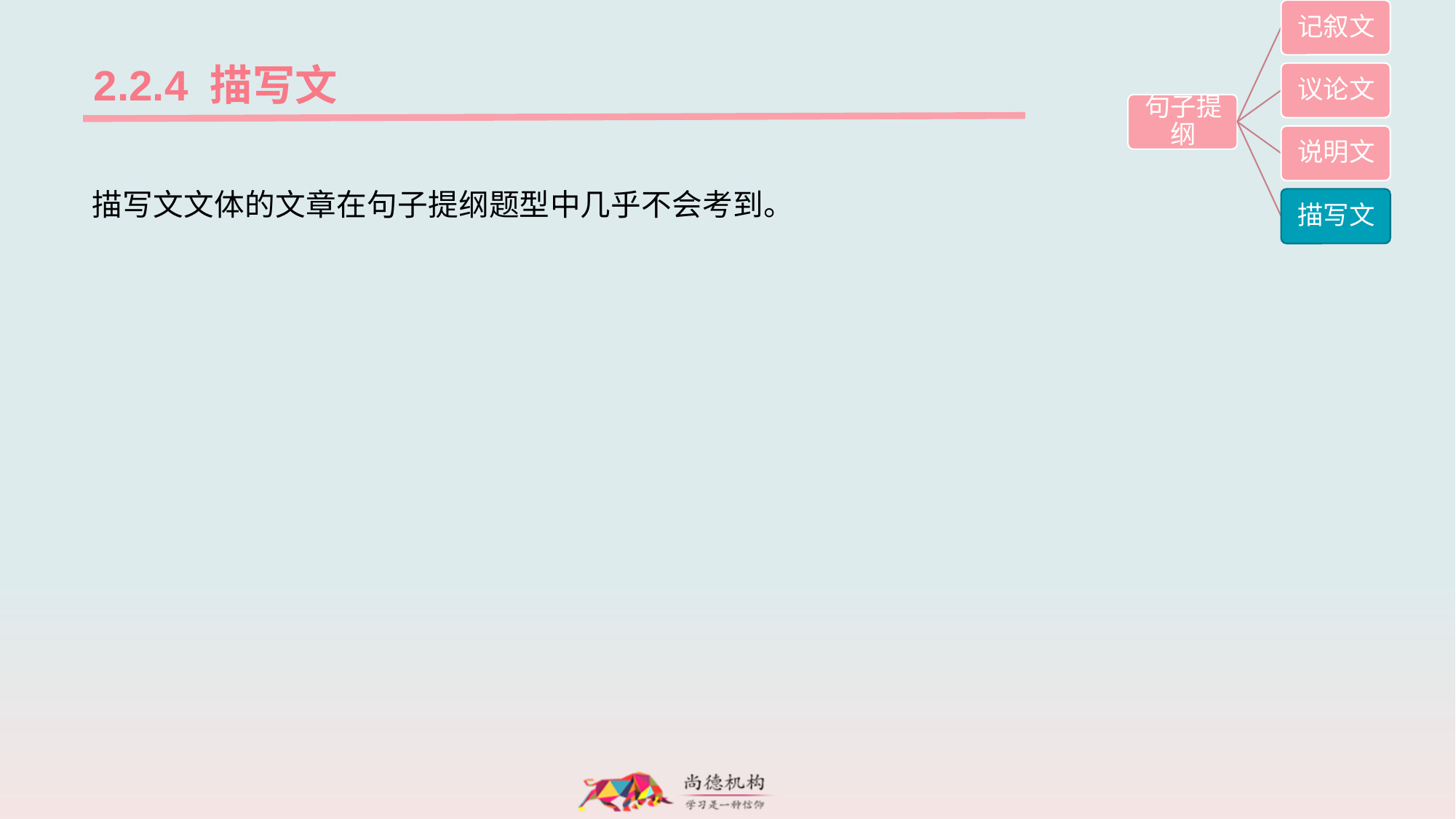

句子提纲

记叙文

议论文

说明文

描写文
2.2.4 描写文
描写文文体的文章在句子提纲题型中几乎不会考到。